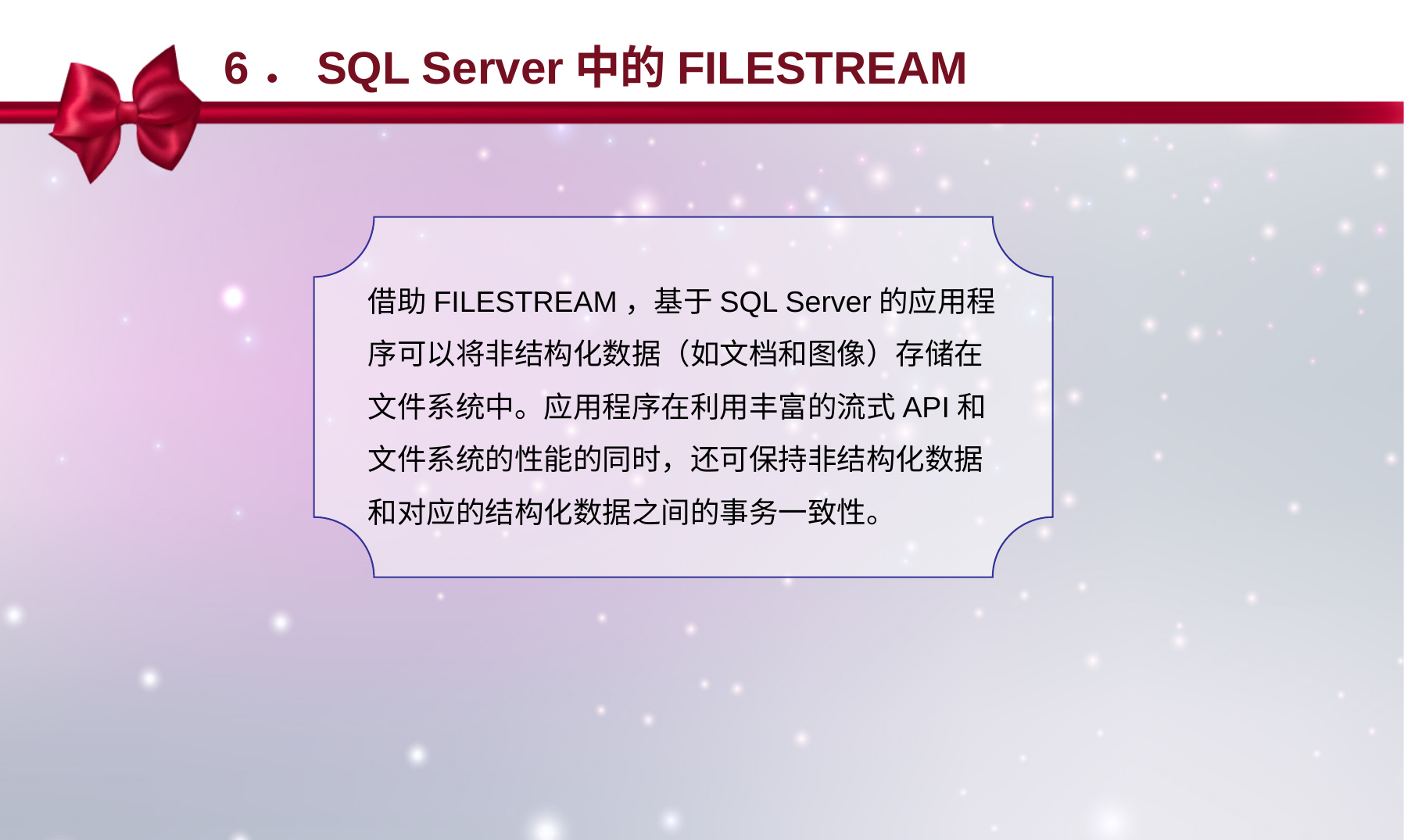

6．SQL Server中的FILESTREAM
借助FILESTREAM，基于SQL Server的应用程序可以将非结构化数据（如文档和图像）存储在文件系统中。应用程序在利用丰富的流式API和文件系统的性能的同时，还可保持非结构化数据和对应的结构化数据之间的事务一致性。